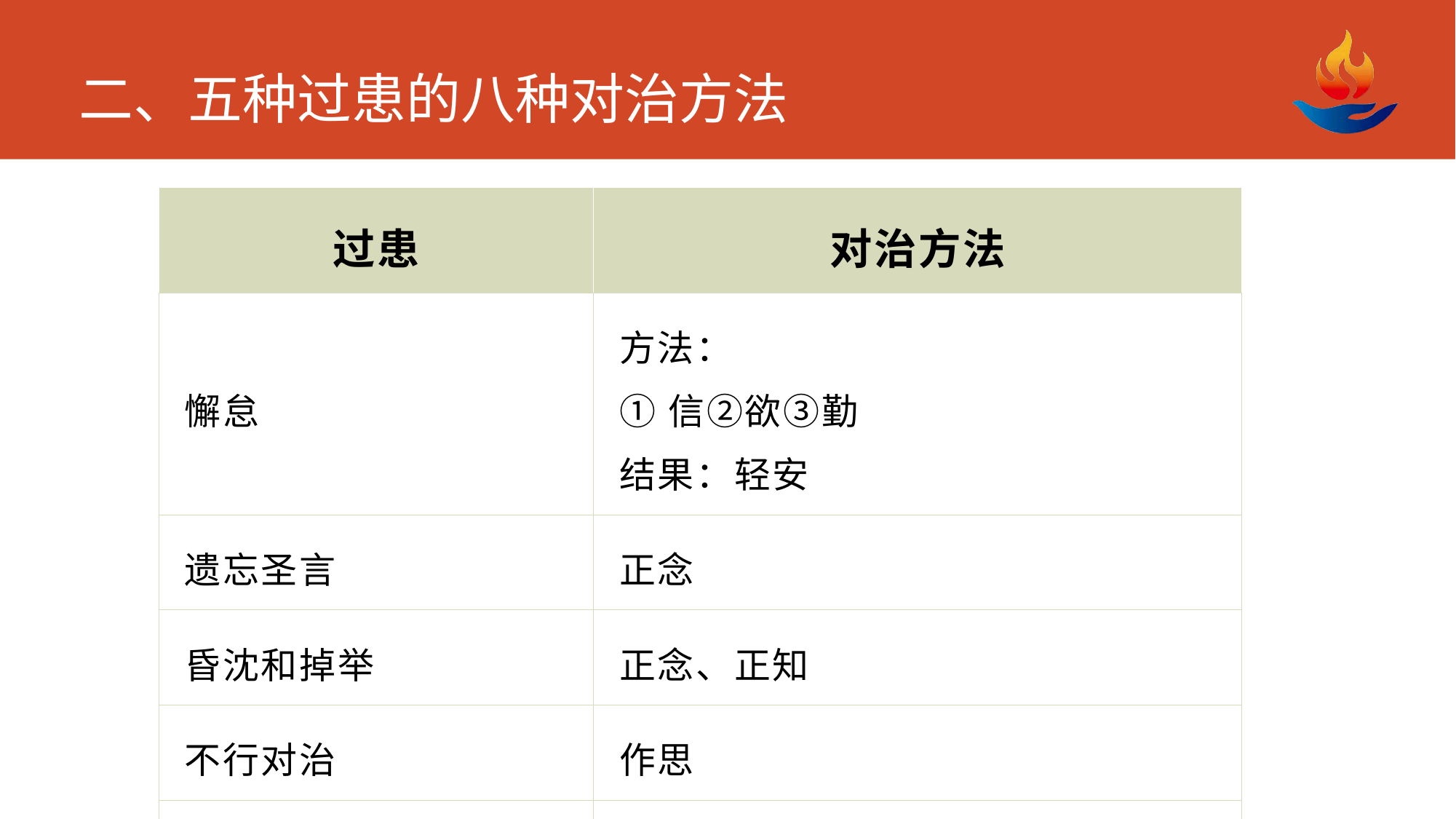

# 二、五种过患的八种对治方法
| 过患 | 对治方法 |
| --- | --- |
| 懈怠 | 方法： ①信②欲③勤 结果：轻安 |
| 遗忘圣言 | 正念 |
| 昏沈和掉举 | 正念、正知 |
| 不行对治 | 作思 |
| 无沈掉时行对治 | 舍 |